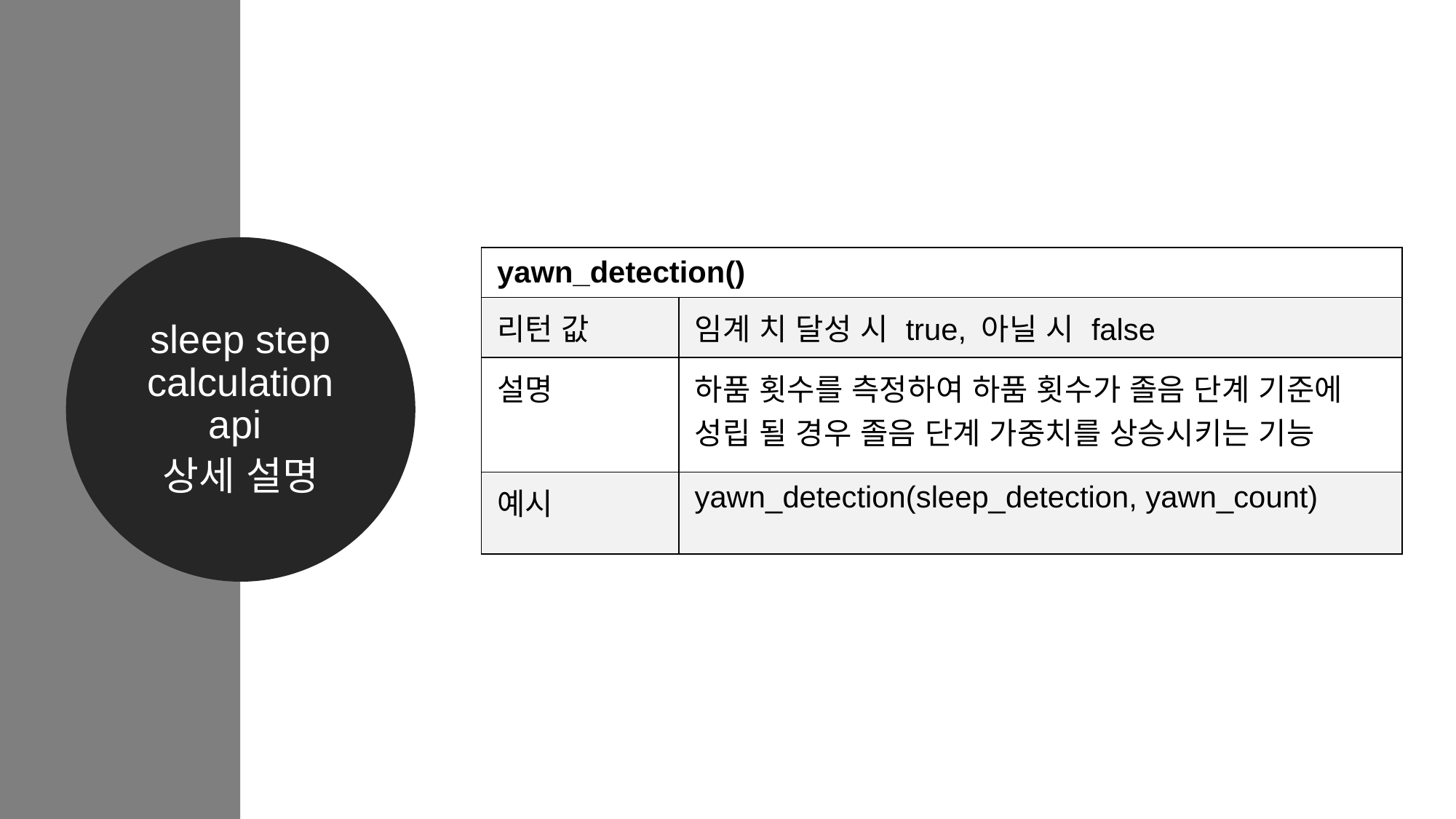

sleep step calculation api
상세 설명
| yawn\_detection() |  |
| --- | --- |
| 리턴 값 | 임계 치 달성 시 true, 아닐 시 false |
| 설명 | 하품 횟수를 측정하여 하품 횟수가 졸음 단계 기준에 성립 될 경우 졸음 단계 가중치를 상승시키는 기능 |
| 예시 | yawn\_detection(sleep\_detection, yawn\_count) |